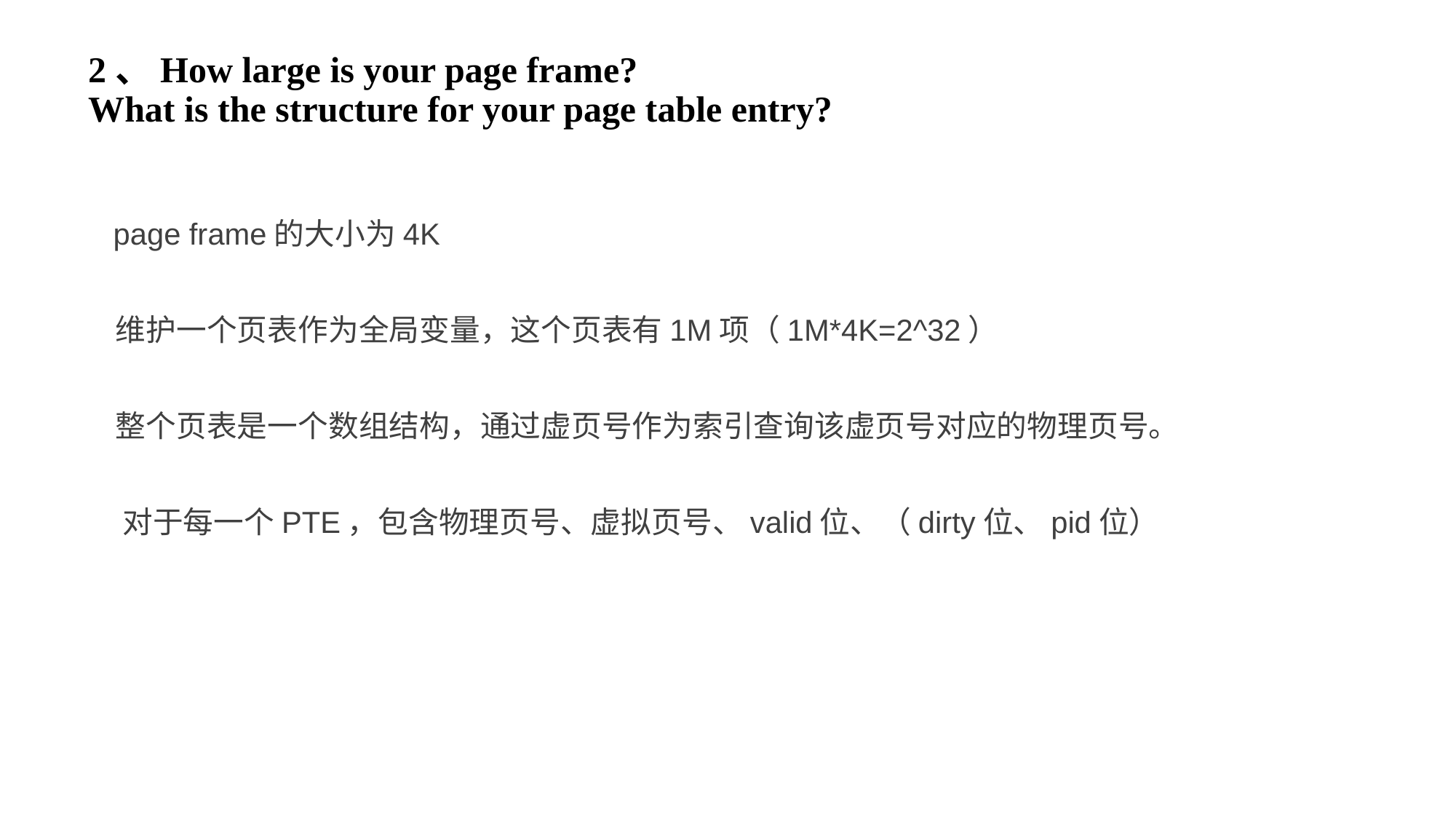

# 2、How large is your page frame? What is the structure for your page table entry?
   page frame的大小为4K

   维护一个页表作为全局变量，这个页表有1M项（1M*4K=2^32）

   整个页表是一个数组结构，通过虚页号作为索引查询该虚页号对应的物理页号。

    对于每一个PTE，包含物理页号、虚拟页号、valid位、（dirty位、pid位）